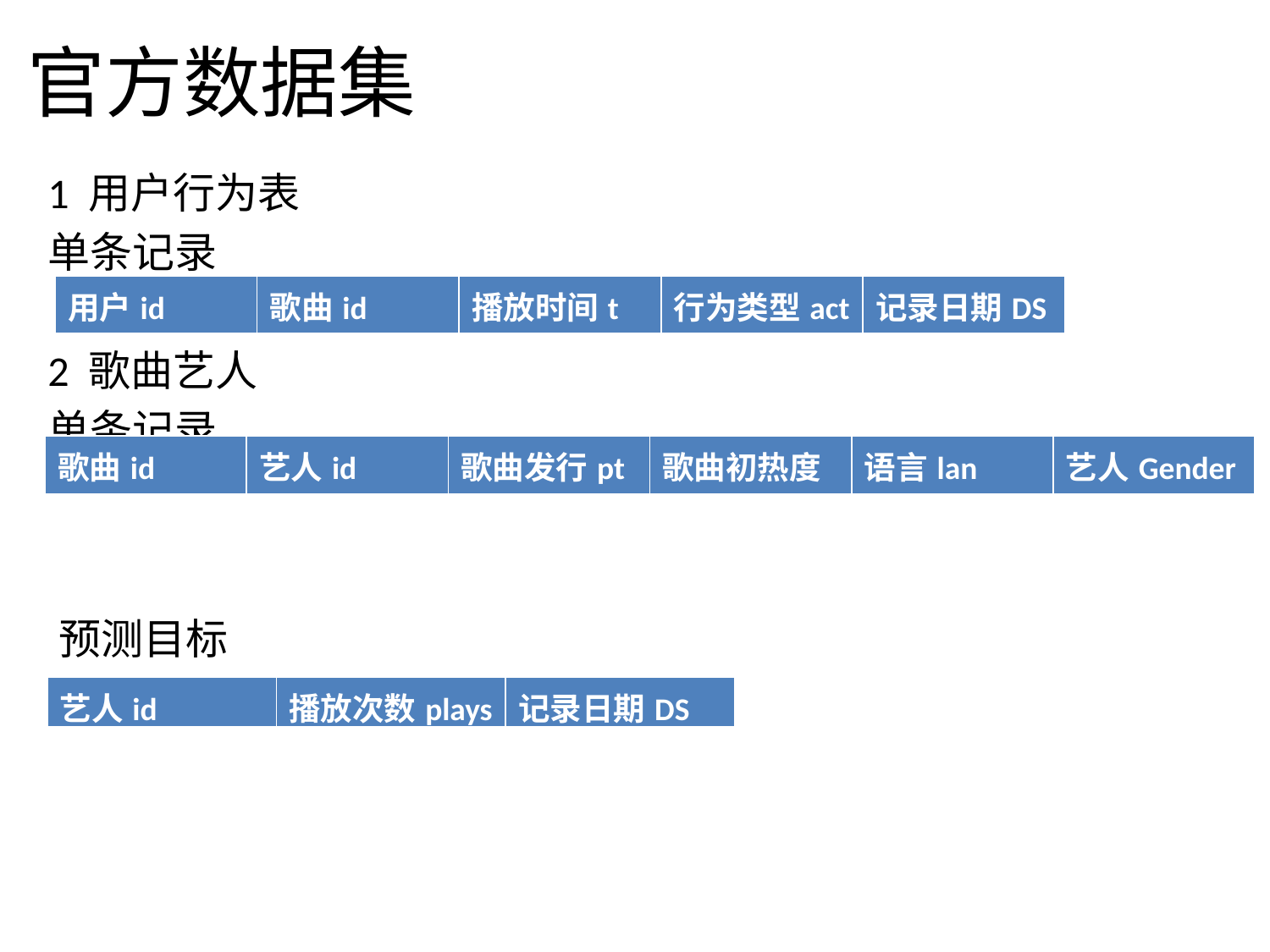

# 官方数据集
1 用户行为表
单条记录

2 歌曲艺人
单条记录

| 用户id | 歌曲id | 播放时间t | 行为类型act | 记录日期DS |
| --- | --- | --- | --- | --- |
| 歌曲id | 艺人id | 歌曲发行pt | 歌曲初热度 | 语言lan | 艺人Gender |
| --- | --- | --- | --- | --- | --- |
预测目标
| 艺人id | 播放次数plays | 记录日期DS |
| --- | --- | --- |